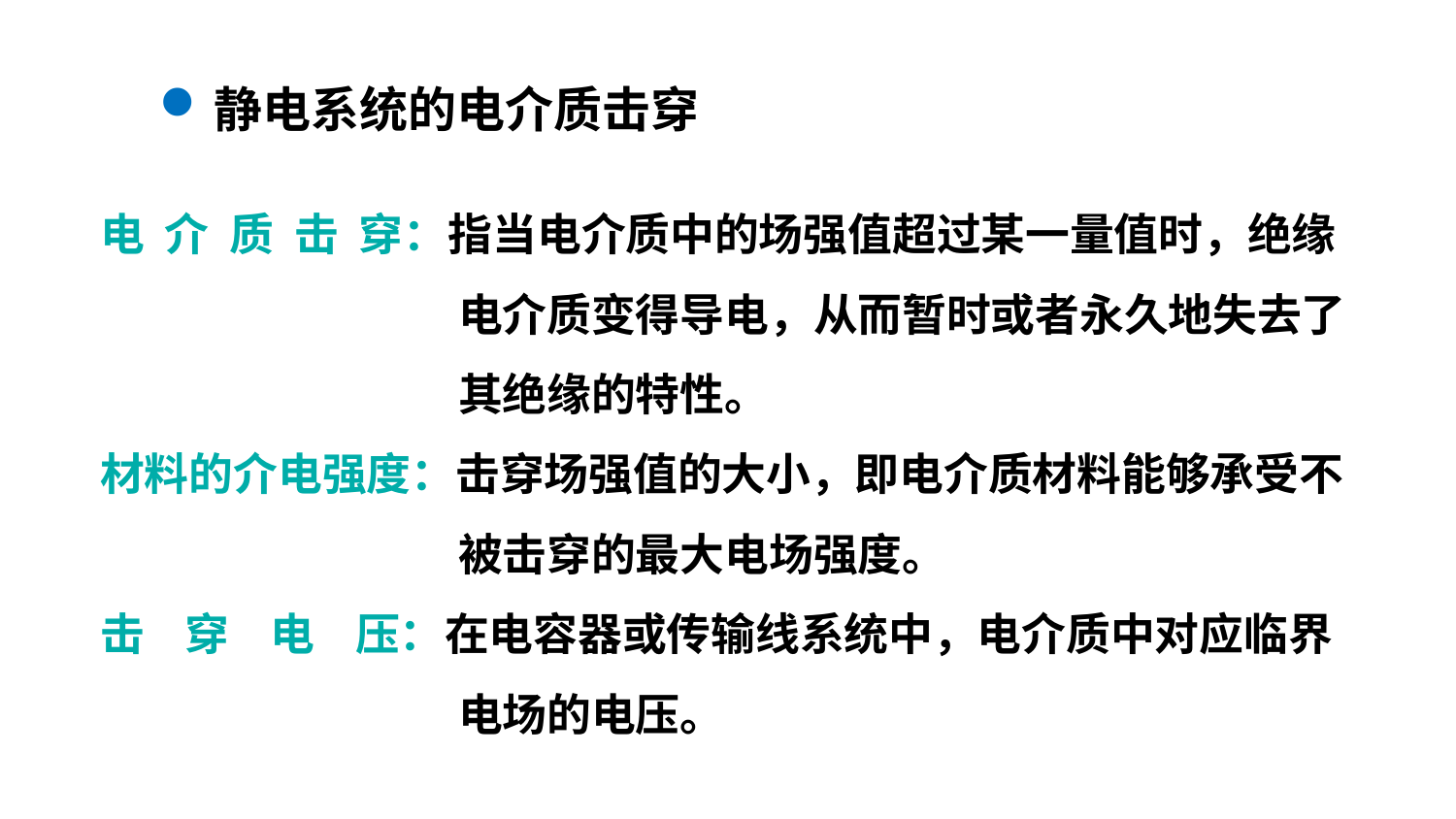

静电系统的电介质击穿
电  介  质  击  穿：指当电介质中的场强值超过某一量值时，绝缘电介质变得导电，从而暂时或者永久地失去了其绝缘的特性。
材料的介电强度：击穿场强值的大小，即电介质材料能够承受不被击穿的最大电场强度。
击    穿    电    压：在电容器或传输线系统中，电介质中对应临界电场的电压。